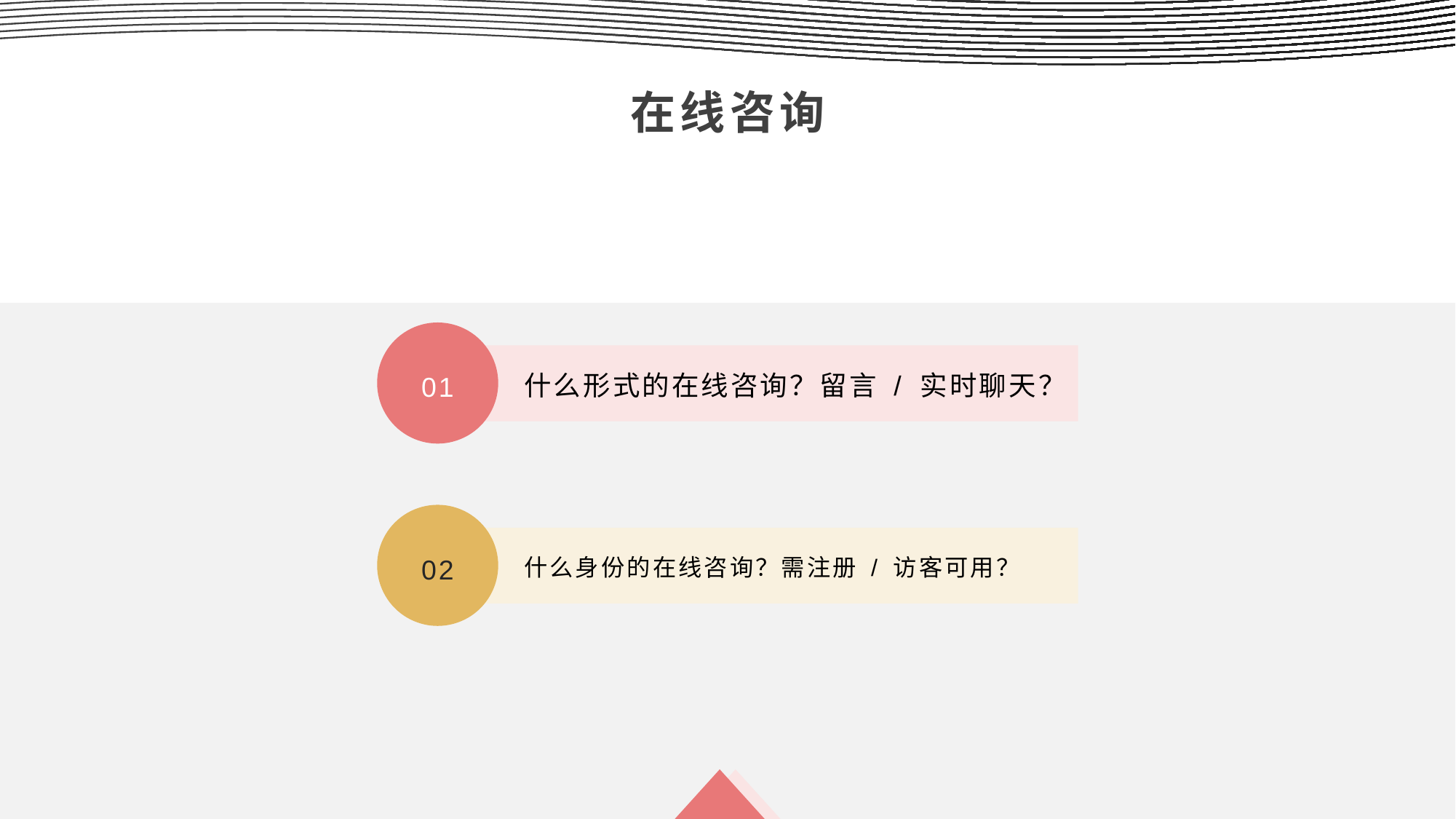

在线咨询

01

什么形式的在线咨询？留言 / 实时聊天？
02

什么身份的在线咨询？需注册 / 访客可用？